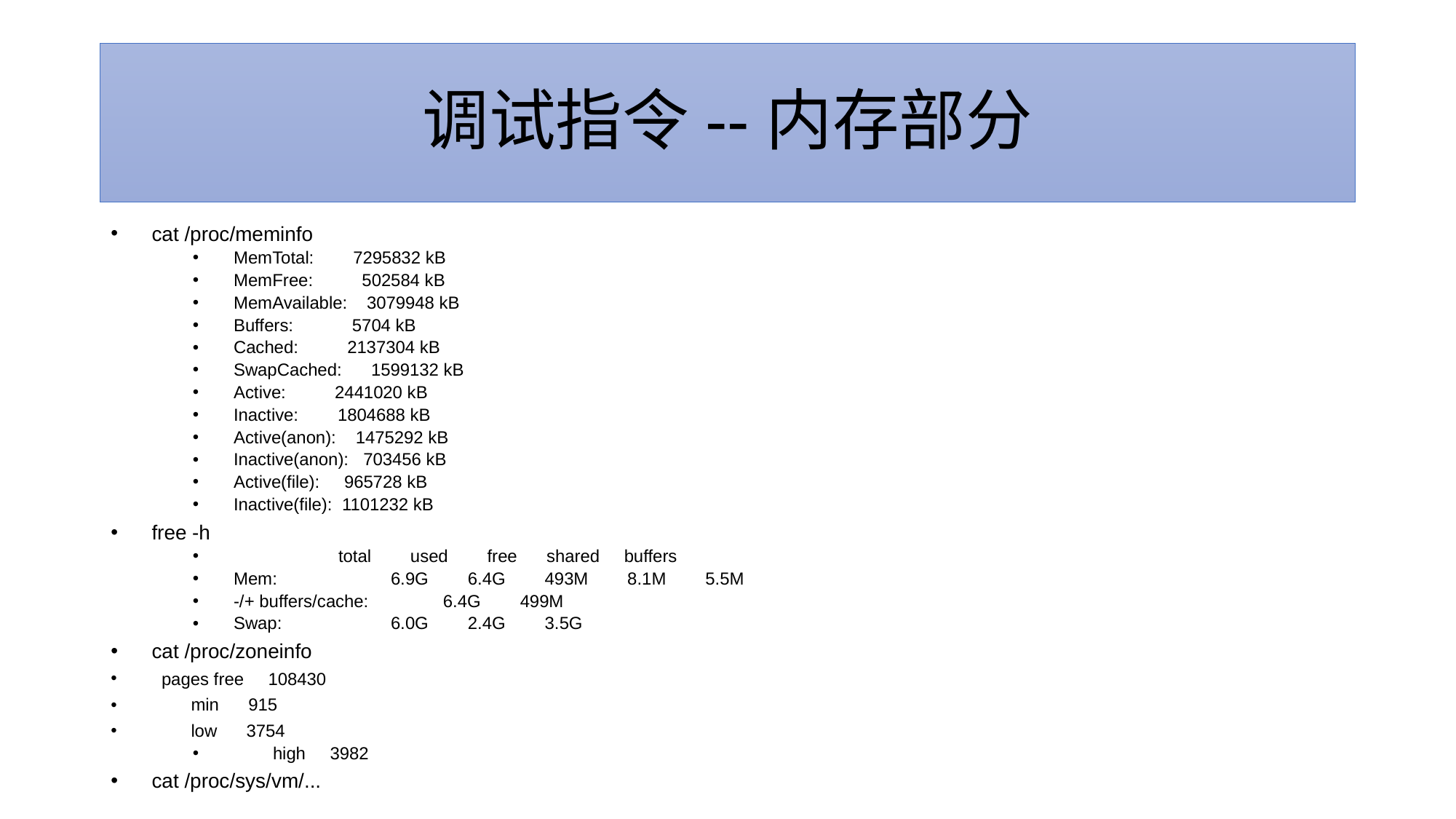

调试指令--内存部分
cat /proc/meminfo
MemTotal:        7295832 kB
MemFree:          502584 kB
MemAvailable:    3079948 kB
Buffers:            5704 kB
Cached:          2137304 kB
SwapCached:      1599132 kB
Active:          2441020 kB
Inactive:        1804688 kB
Active(anon):    1475292 kB
Inactive(anon):   703456 kB
Active(file):     965728 kB
Inactive(file):  1101232 kB
free -h
                			total        used        free      shared     buffers
Mem:             			6.9G        6.4G        493M        8.1M        5.5M
-/+ buffers/cache:           	6.4G        499M
Swap:            			6.0G        2.4G        3.5G
cat /proc/zoneinfo
  pages free     108430
        min      915
        low      3754
        high     3982
cat /proc/sys/vm/...